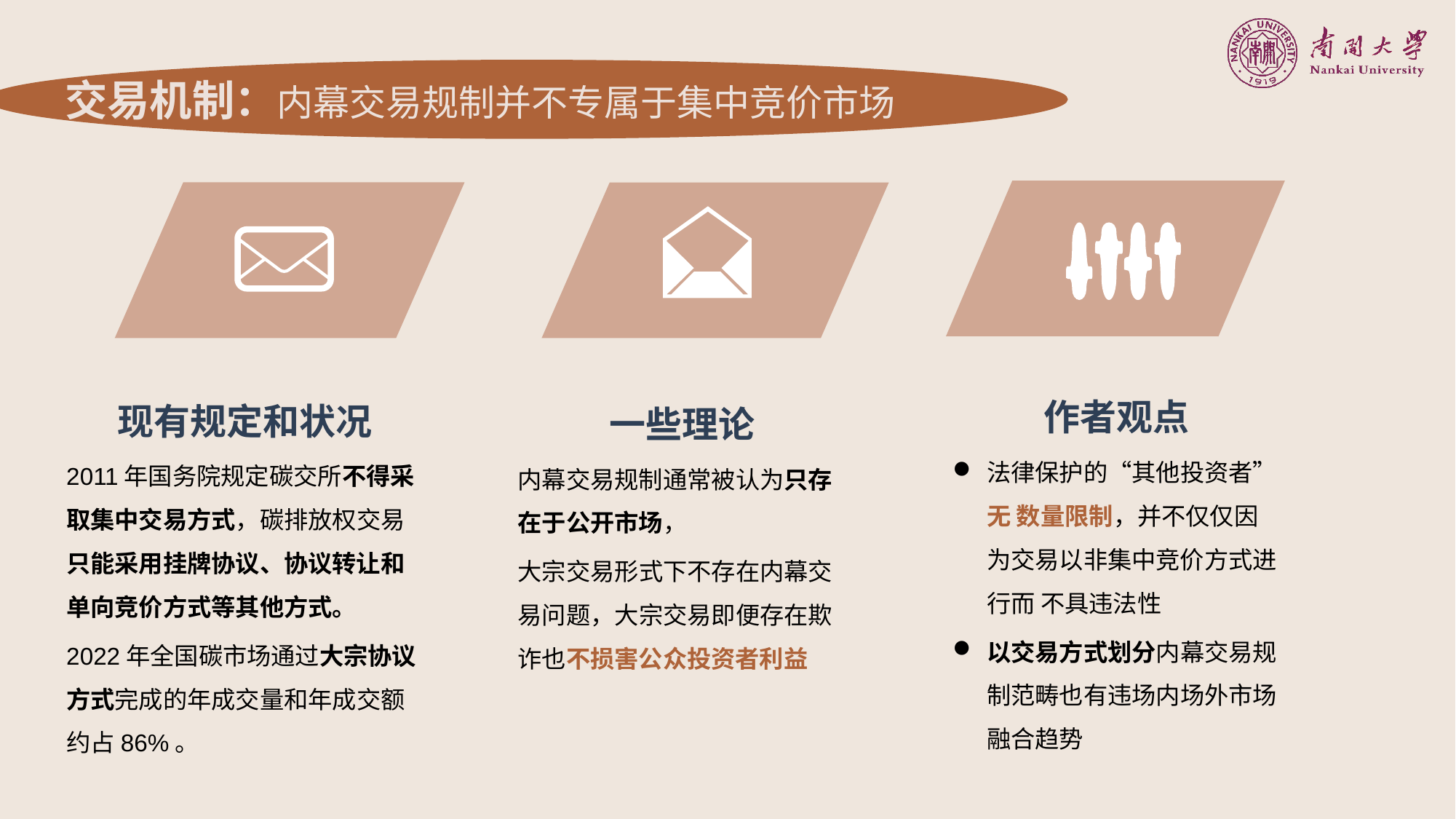

交易机制：内幕交易规制并不专属于集中竞价市场

作者观点
法律保护的“其他投资者”无 数量限制，并不仅仅因为交易以非集中竞价方式进行而 不具违法性
以交易方式划分内幕交易规制范畴也有违场内场外市场融合趋势
现有规定和状况
2011年国务院规定碳交所不得采取集中交易方式，碳排放权交易只能采用挂牌协议、协议转让和单向竞价方式等其他方式。
2022年全国碳市场通过大宗协议方式完成的年成交量和年成交额约占86%。
一些理论
内幕交易规制通常被认为只存在于公开市场，
大宗交易形式下不存在内幕交易问题，大宗交易即便存在欺诈也不损害公众投资者利益